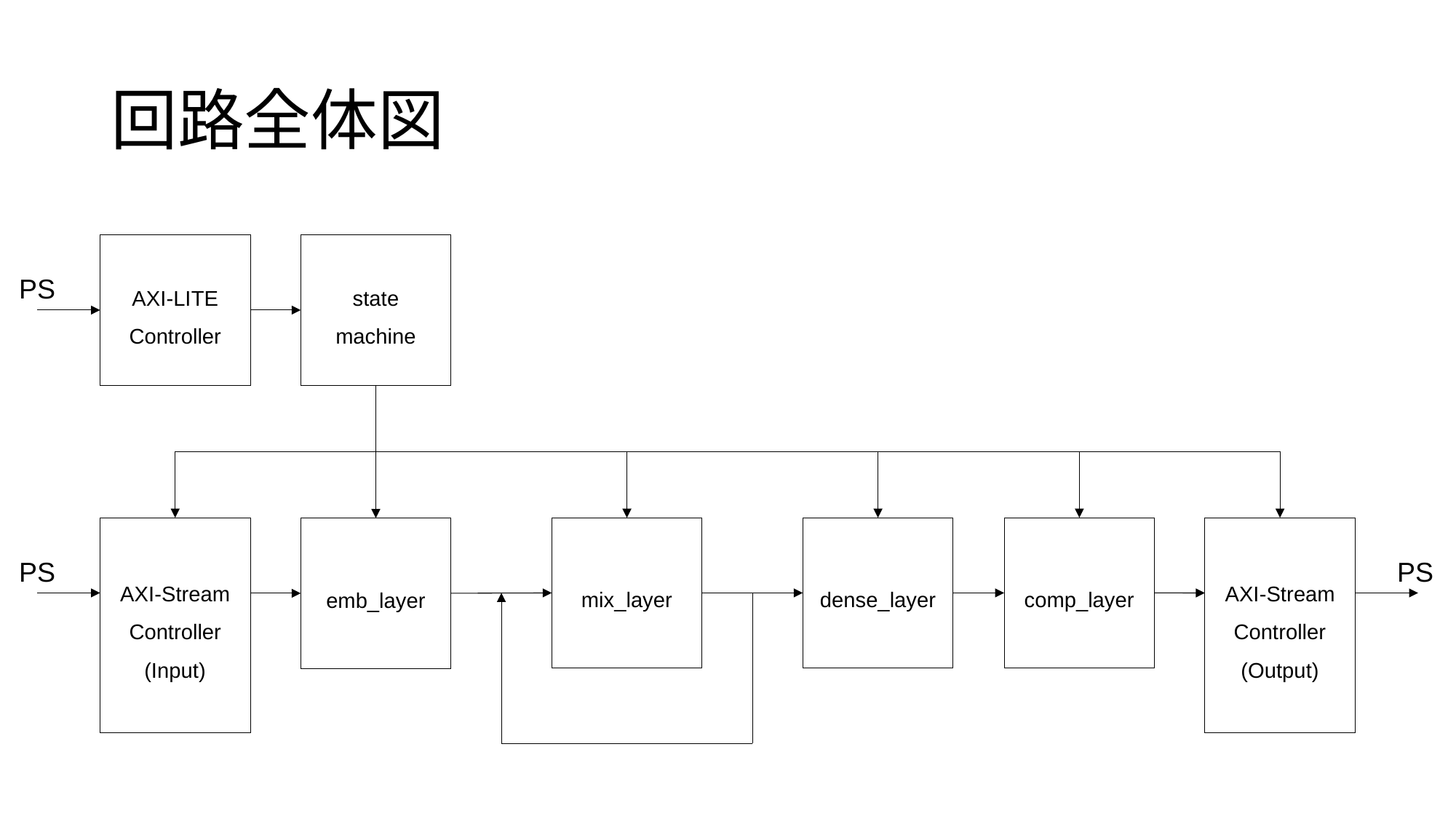

# 回路全体図
AXI-LITE
Controller
state
machine
PS
AXI-Stream
Controller
(Input)
mix_layer
dense_layer
comp_layer
AXI-Stream
Controller
(Output)
emb_layer
PS
PS